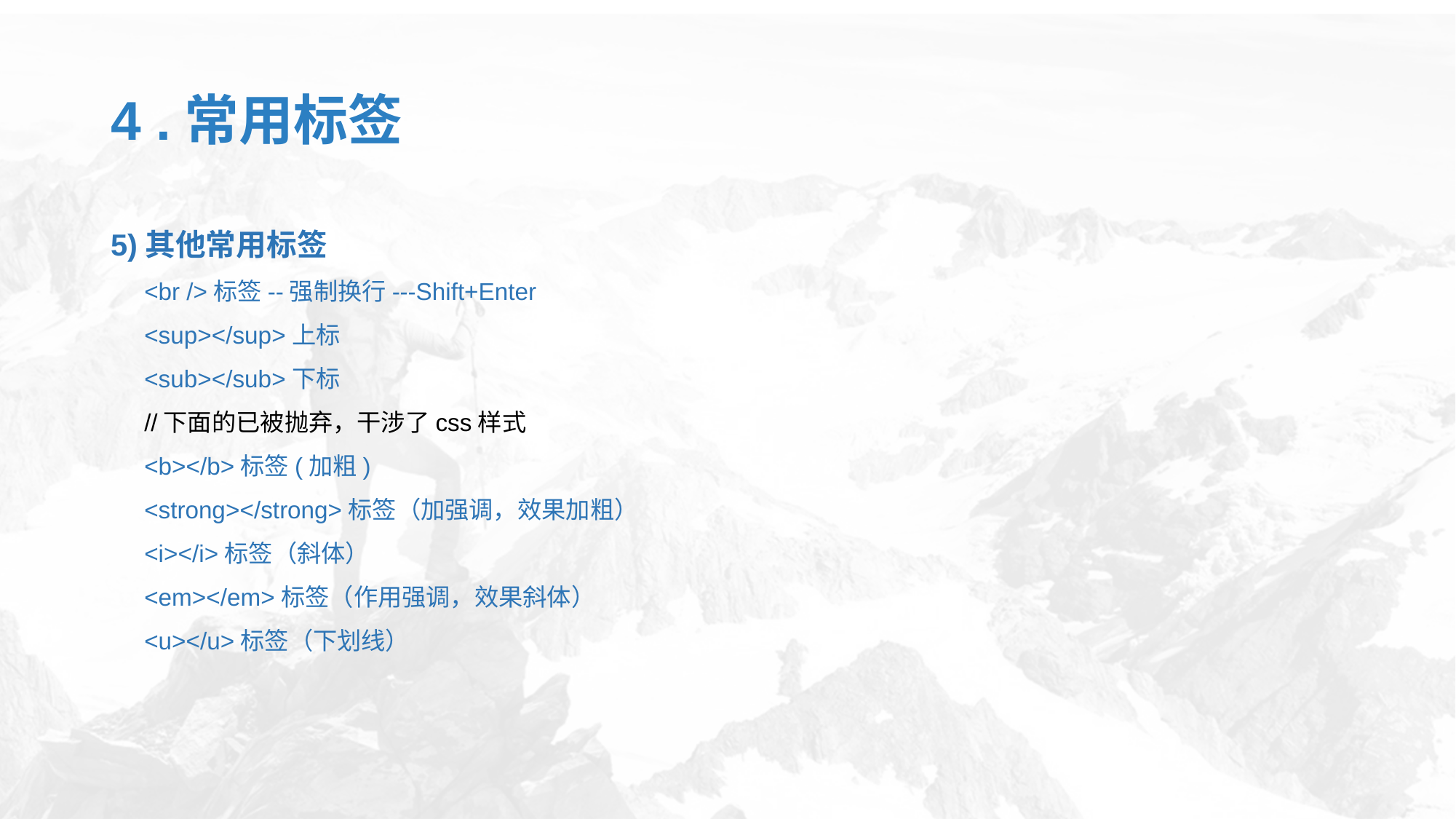

# 4 .常用标签

5)其他常用标签
     <br />标签--强制换行---Shift+Enter
     <sup></sup>上标
     <sub></sub>下标
     //下面的已被抛弃，干涉了css样式
     <b></b>标签(加粗)
     <strong></strong>标签（加强调，效果加粗）
     <i></i>标签（斜体）
     <em></em>标签（作用强调，效果斜体）
     <u></u>标签（下划线）